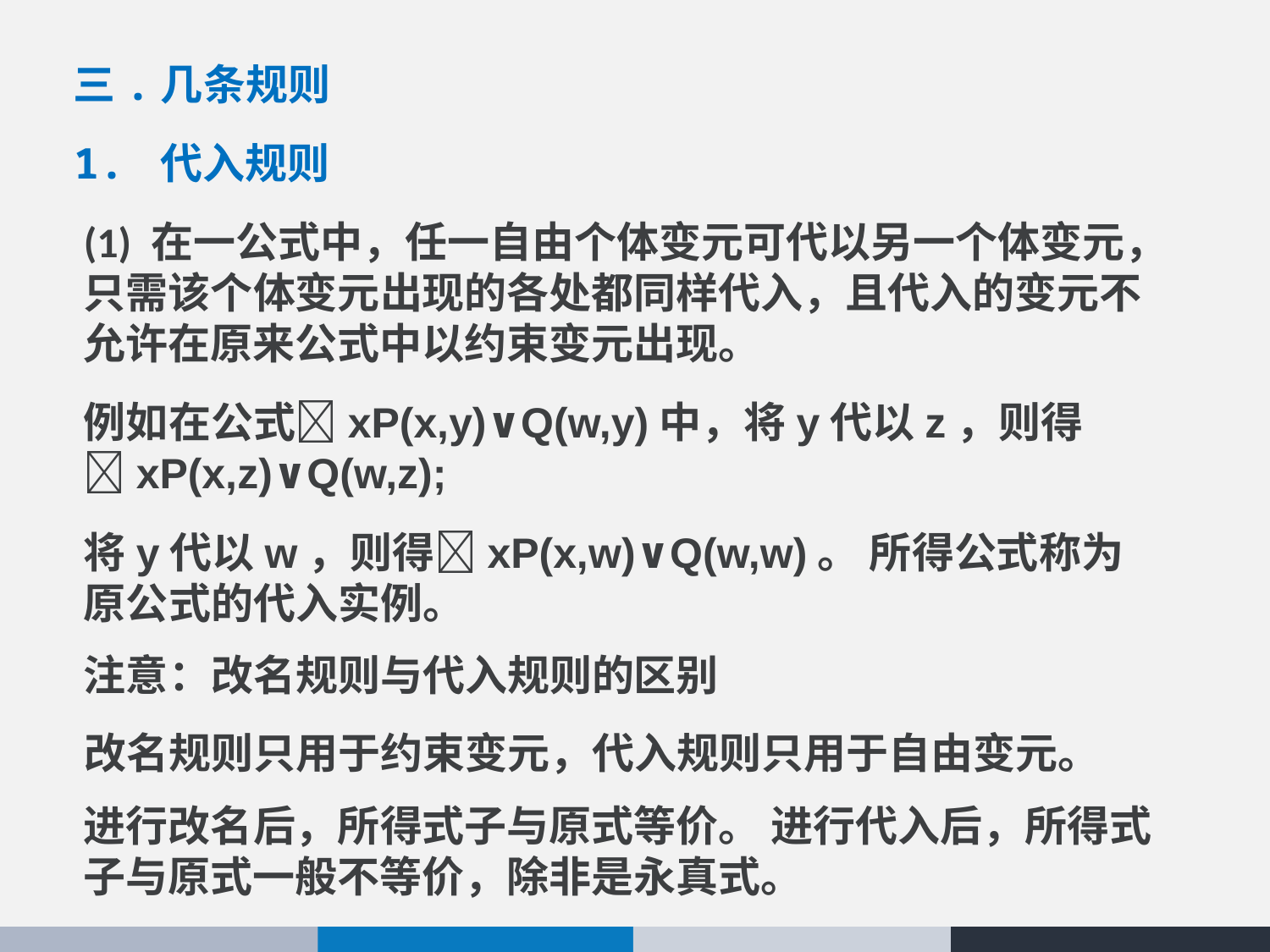

三.几条规则
1. 代入规则
(1) 在一公式中，任一自由个体变元可代以另一个体变元，只需该个体变元出现的各处都同样代入，且代入的变元不允许在原来公式中以约束变元出现。
例如在公式∀xP(x,y)∨Q(w,y)中，将y代以z，则得∀xP(x,z)∨Q(w,z);
将y代以w，则得∀xP(x,w)∨Q(w,w)。 所得公式称为原公式的代入实例。
注意：改名规则与代入规则的区别
改名规则只用于约束变元，代入规则只用于自由变元。
进行改名后，所得式子与原式等价。 进行代入后，所得式子与原式一般不等价，除非是永真式。